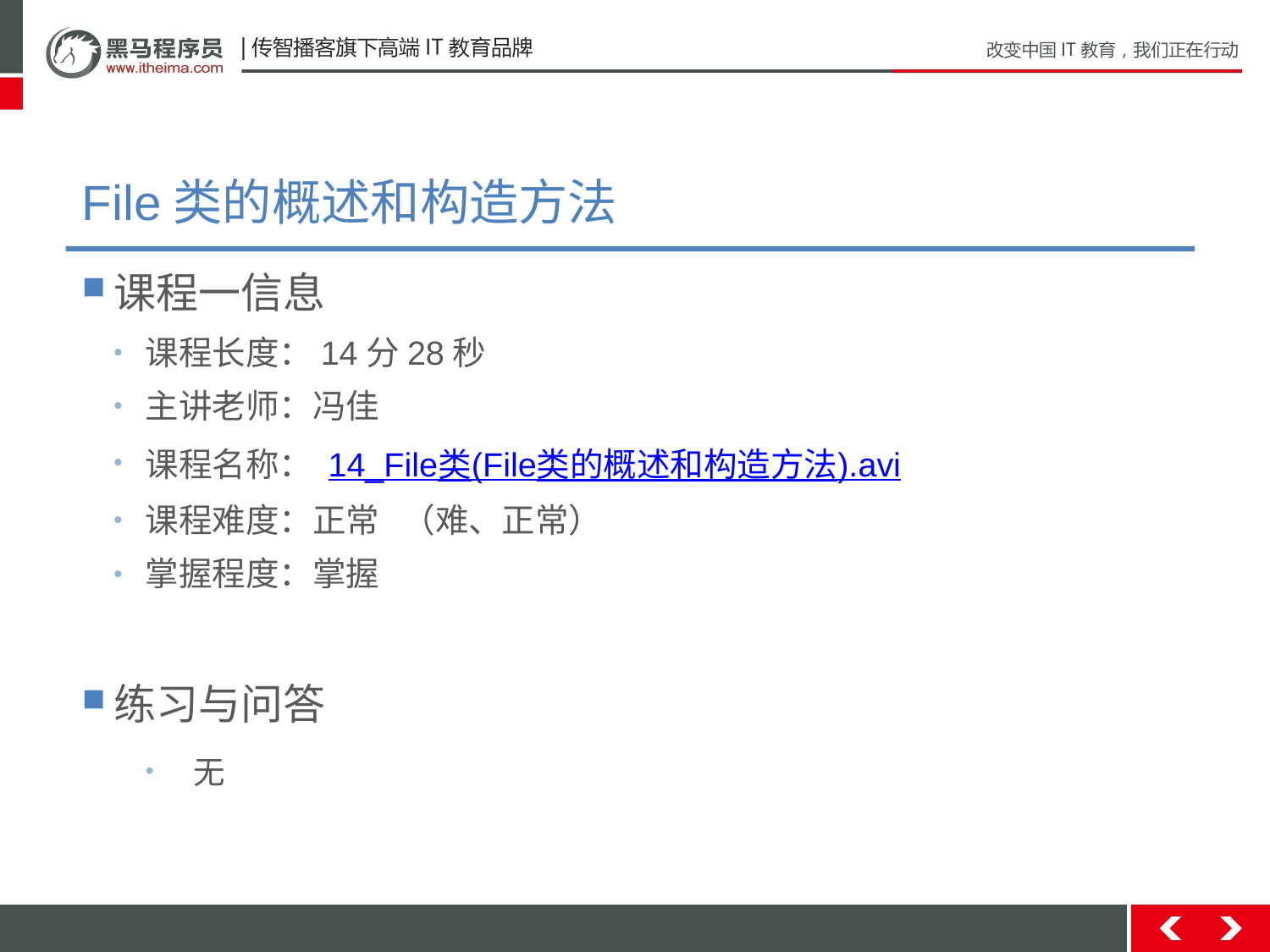

# File类的概述和构造方法
课程一信息
课程长度：14分28秒
主讲老师：冯佳
课程名称： 14_File类(File类的概述和构造方法).avi
课程难度：正常   （难、正常）
掌握程度：掌握

练习与问答
无